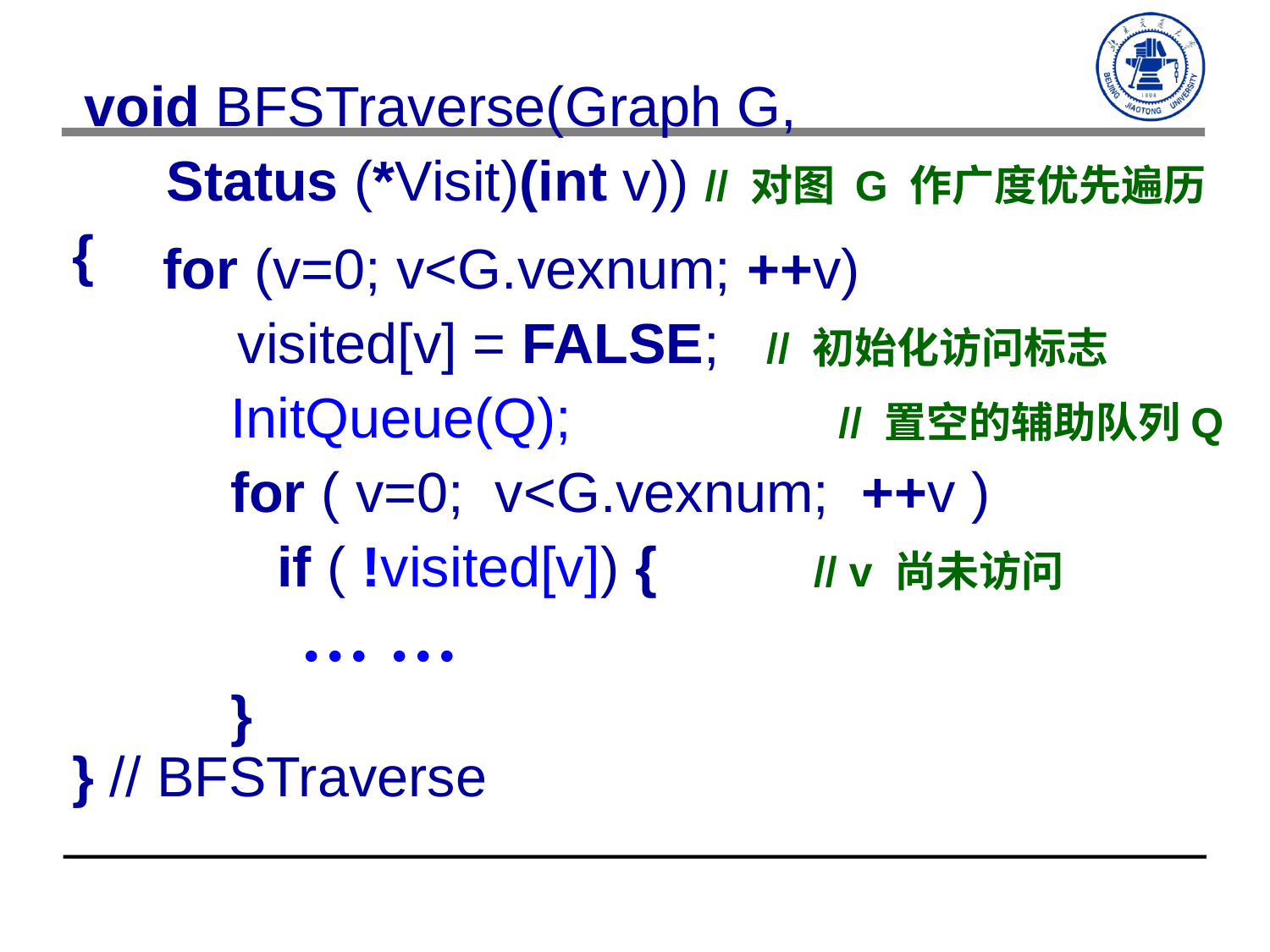

void BFSTraverse(Graph G,
      Status (*Visit)(int v)) // 对图 G 作广度优先遍历
{

} // BFSTraverse
    for (v=0; v<G.vexnum; ++v)
　visited[v] = FALSE;   // 初始化访问标志
    InitQueue(Q);                 // 置空的辅助队列Q
    for ( v=0;  v<G.vexnum;  ++v )
       if ( !visited[v]) {          // v 尚未访问

    }
… …